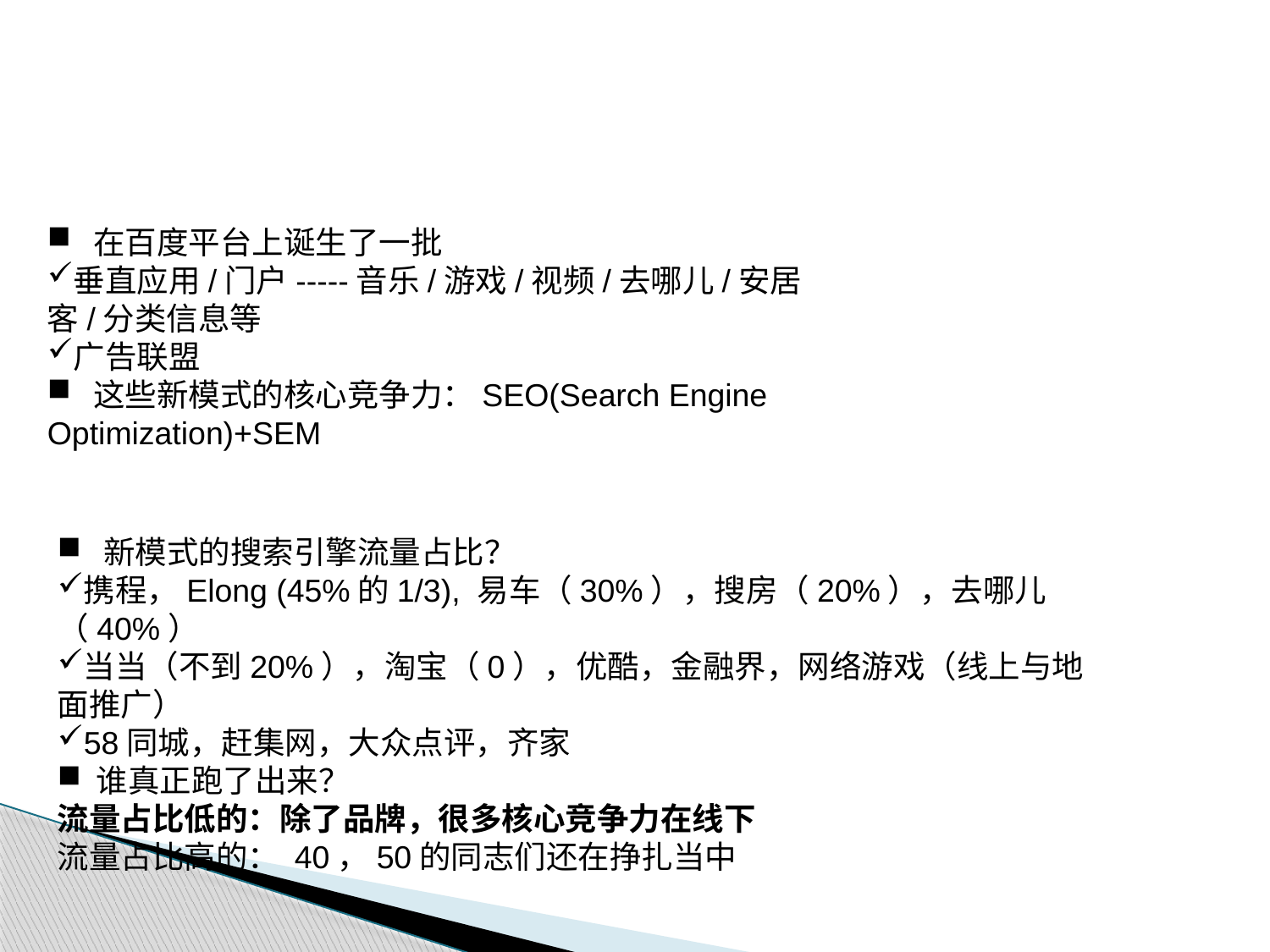

百度平台现状---冯唐易老，李广难封
  在百度平台上诞生了一批
垂直应用/门户-----音乐/游戏/视频/去哪儿/安居客/分类信息等
广告联盟
  这些新模式的核心竞争力：SEO(Search Engine Optimization)+SEM
  新模式的搜索引擎流量占比？
携程，Elong (45%的1/3), 易车（30%），搜房（20%），去哪儿（40%）
当当（不到20%），淘宝（0），优酷，金融界，网络游戏（线上与地面推广）
58同城，赶集网，大众点评，齐家
 谁真正跑了出来？
流量占比低的：除了品牌，很多核心竞争力在线下
流量占比高的： 40，50的同志们还在挣扎当中